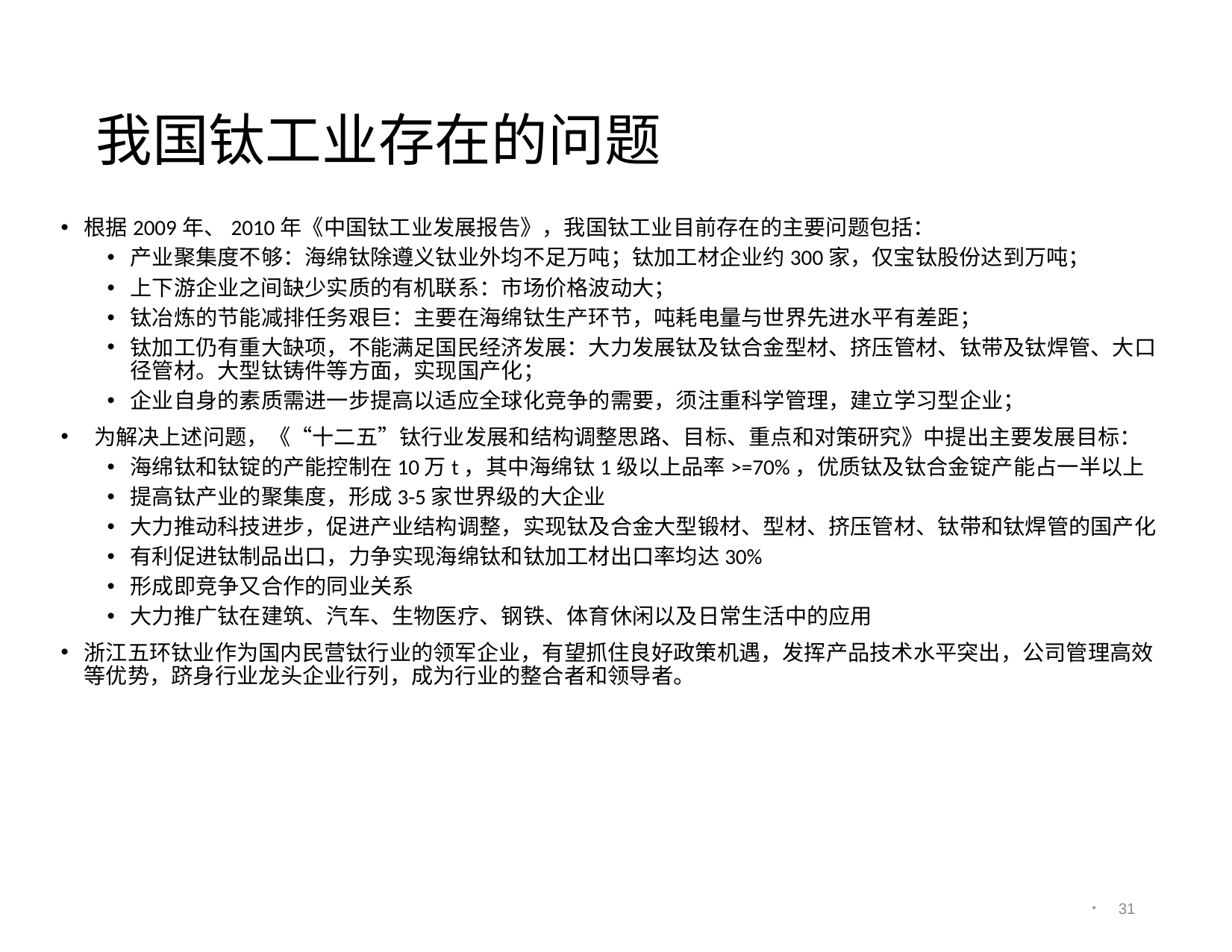

# 我国钛工业存在的问题
根据2009年、2010年《中国钛工业发展报告》，我国钛工业目前存在的主要问题包括：
产业聚集度不够：海绵钛除遵义钛业外均不足万吨；钛加工材企业约300家，仅宝钛股份达到万吨；
上下游企业之间缺少实质的有机联系：市场价格波动大；
钛冶炼的节能减排任务艰巨：主要在海绵钛生产环节，吨耗电量与世界先进水平有差距；
钛加工仍有重大缺项，不能满足国民经济发展：大力发展钛及钛合金型材、挤压管材、钛带及钛焊管、大口径管材。大型钛铸件等方面，实现国产化；
企业自身的素质需进一步提高以适应全球化竞争的需要，须注重科学管理，建立学习型企业；
 为解决上述问题，《“十二五”钛行业发展和结构调整思路、目标、重点和对策研究》中提出主要发展目标：
海绵钛和钛锭的产能控制在10万t，其中海绵钛1级以上品率>=70%，优质钛及钛合金锭产能占一半以上
提高钛产业的聚集度，形成3-5家世界级的大企业
大力推动科技进步，促进产业结构调整，实现钛及合金大型锻材、型材、挤压管材、钛带和钛焊管的国产化
有利促进钛制品出口，力争实现海绵钛和钛加工材出口率均达30%
形成即竞争又合作的同业关系
大力推广钛在建筑、汽车、生物医疗、钢铁、体育休闲以及日常生活中的应用
浙江五环钛业作为国内民营钛行业的领军企业，有望抓住良好政策机遇，发挥产品技术水平突出，公司管理高效等优势，跻身行业龙头企业行列，成为行业的整合者和领导者。

31